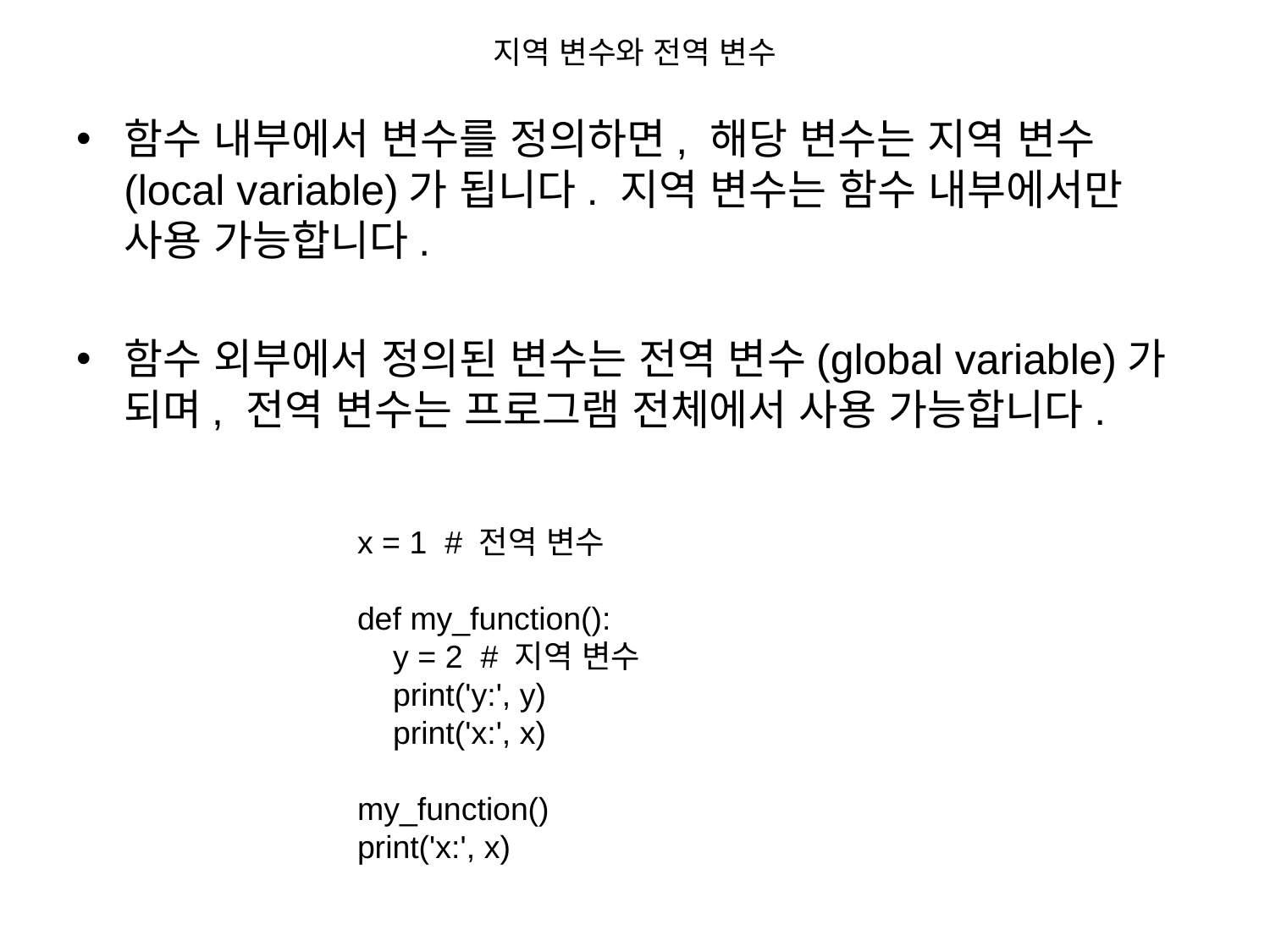

# 지역 변수와 전역 변수
함수 내부에서 변수를 정의하면, 해당 변수는 지역 변수(local variable)가 됩니다. 지역 변수는 함수 내부에서만 사용 가능합니다.

함수 외부에서 정의된 변수는 전역 변수(global variable)가 되며, 전역 변수는 프로그램 전체에서 사용 가능합니다.
x = 1  # 전역 변수

def my_function():
    y = 2  # 지역 변수
    print('y:', y)
    print('x:', x)

my_function()
print('x:', x)